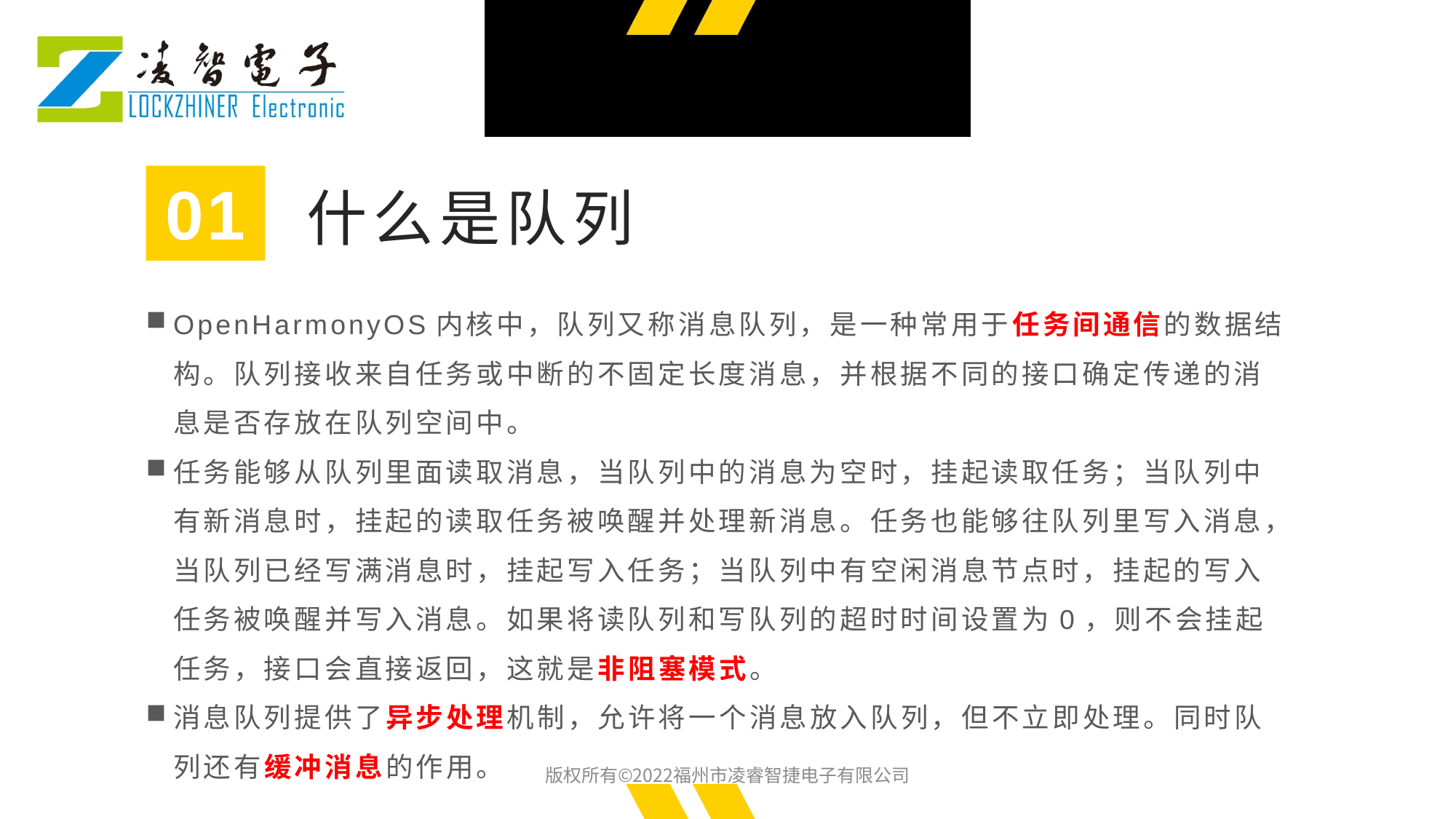

01
什么是队列
OpenHarmonyOS内核中，队列又称消息队列，是一种常用于任务间通信的数据结构。队列接收来自任务或中断的不固定长度消息，并根据不同的接口确定传递的消息是否存放在队列空间中。
任务能够从队列里面读取消息，当队列中的消息为空时，挂起读取任务；当队列中有新消息时，挂起的读取任务被唤醒并处理新消息。任务也能够往队列里写入消息，当队列已经写满消息时，挂起写入任务；当队列中有空闲消息节点时，挂起的写入任务被唤醒并写入消息。如果将读队列和写队列的超时时间设置为0，则不会挂起任务，接口会直接返回，这就是非阻塞模式。
消息队列提供了异步处理机制，允许将一个消息放入队列，但不立即处理。同时队列还有缓冲消息的作用。
版权所有©2022福州市凌睿智捷电子有限公司
3